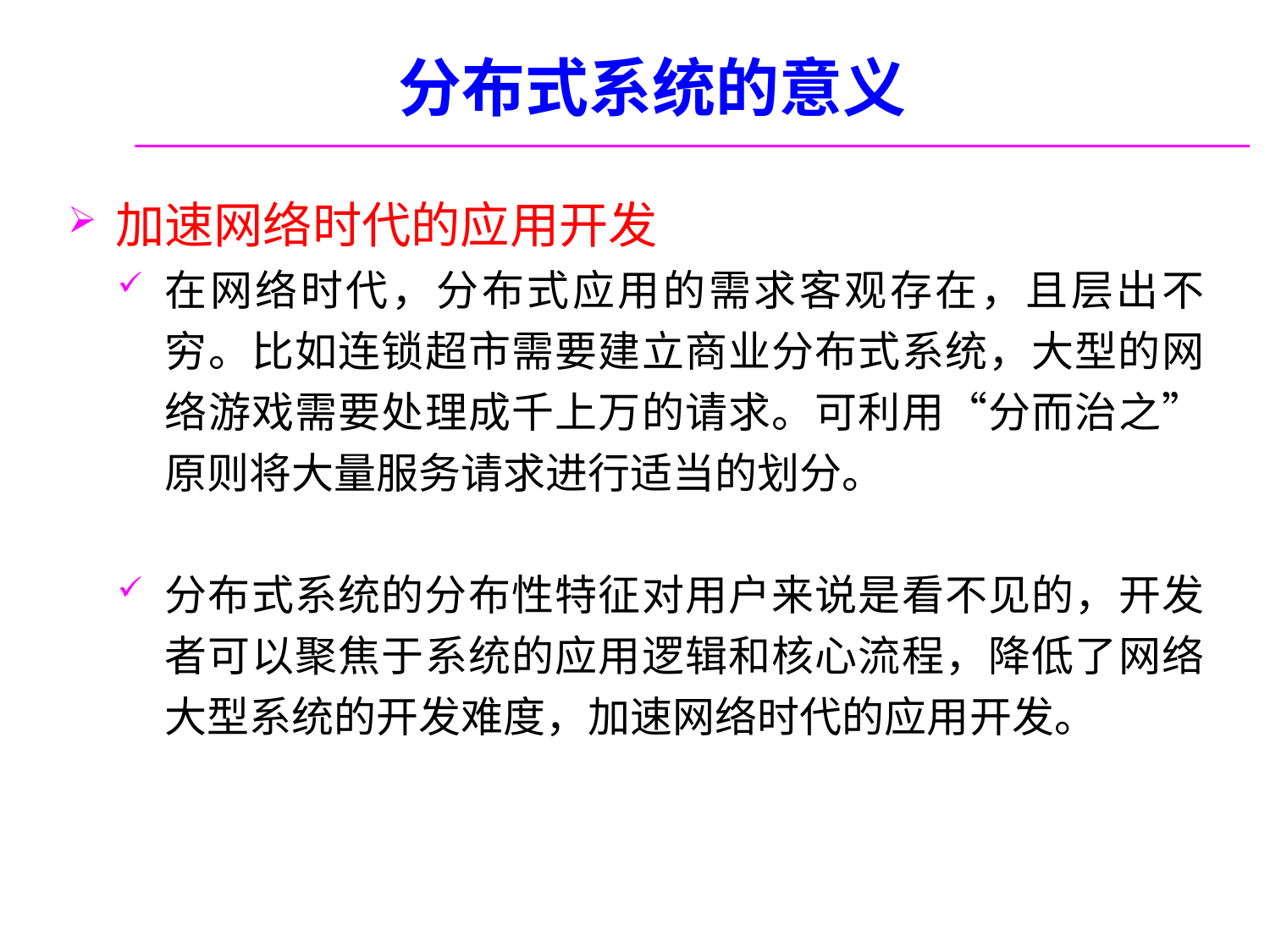

# 分布式系统的意义
加速网络时代的应用开发
在网络时代，分布式应用的需求客观存在，且层出不穷。比如连锁超市需要建立商业分布式系统，大型的网络游戏需要处理成千上万的请求。可利用“分而治之”原则将大量服务请求进行适当的划分。

分布式系统的分布性特征对用户来说是看不见的，开发者可以聚焦于系统的应用逻辑和核心流程，降低了网络大型系统的开发难度，加速网络时代的应用开发。
37